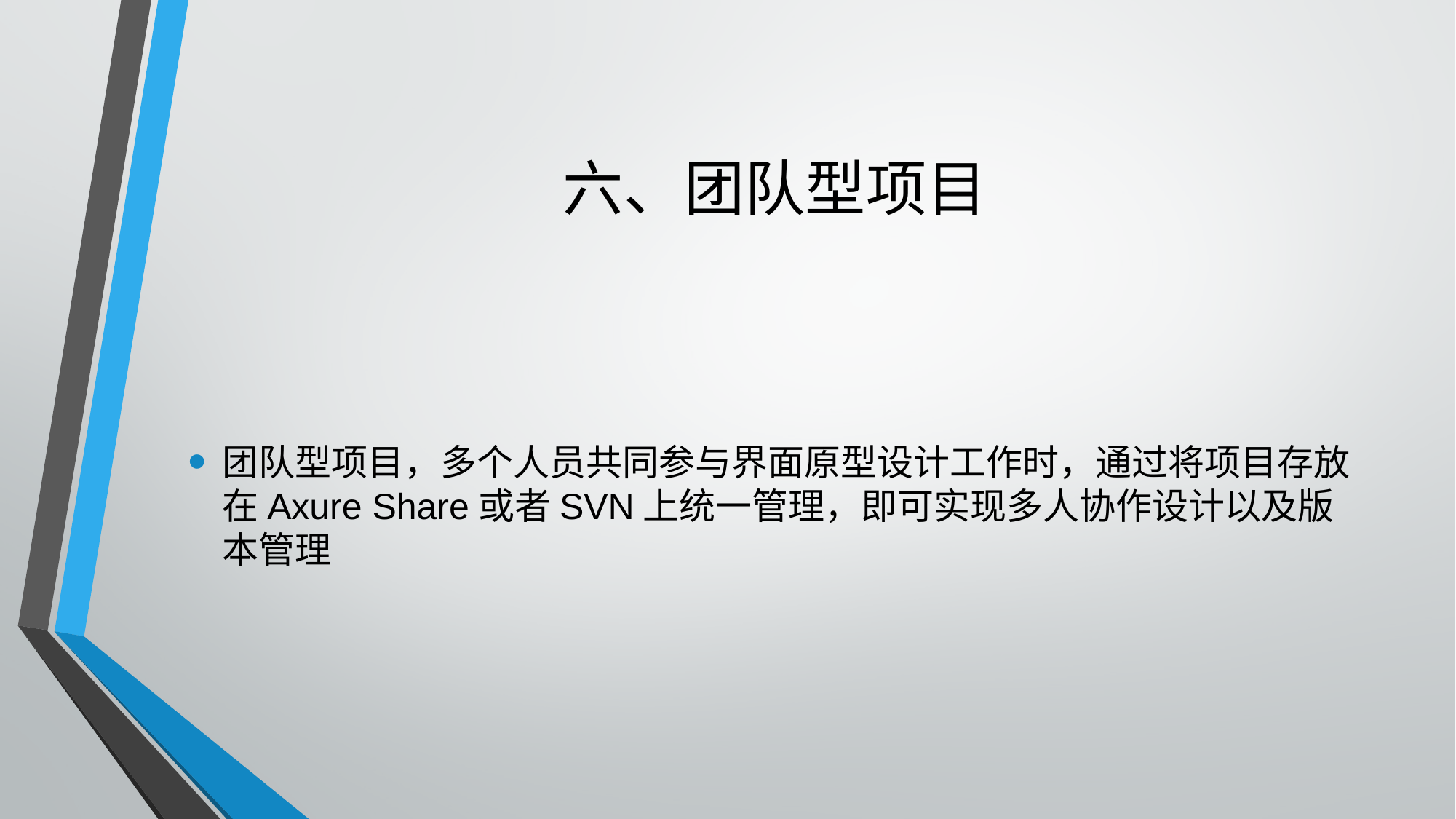

# 六、团队型项目
团队型项目，多个人员共同参与界面原型设计工作时，通过将项目存放在Axure Share或者SVN上统一管理，即可实现多人协作设计以及版本管理